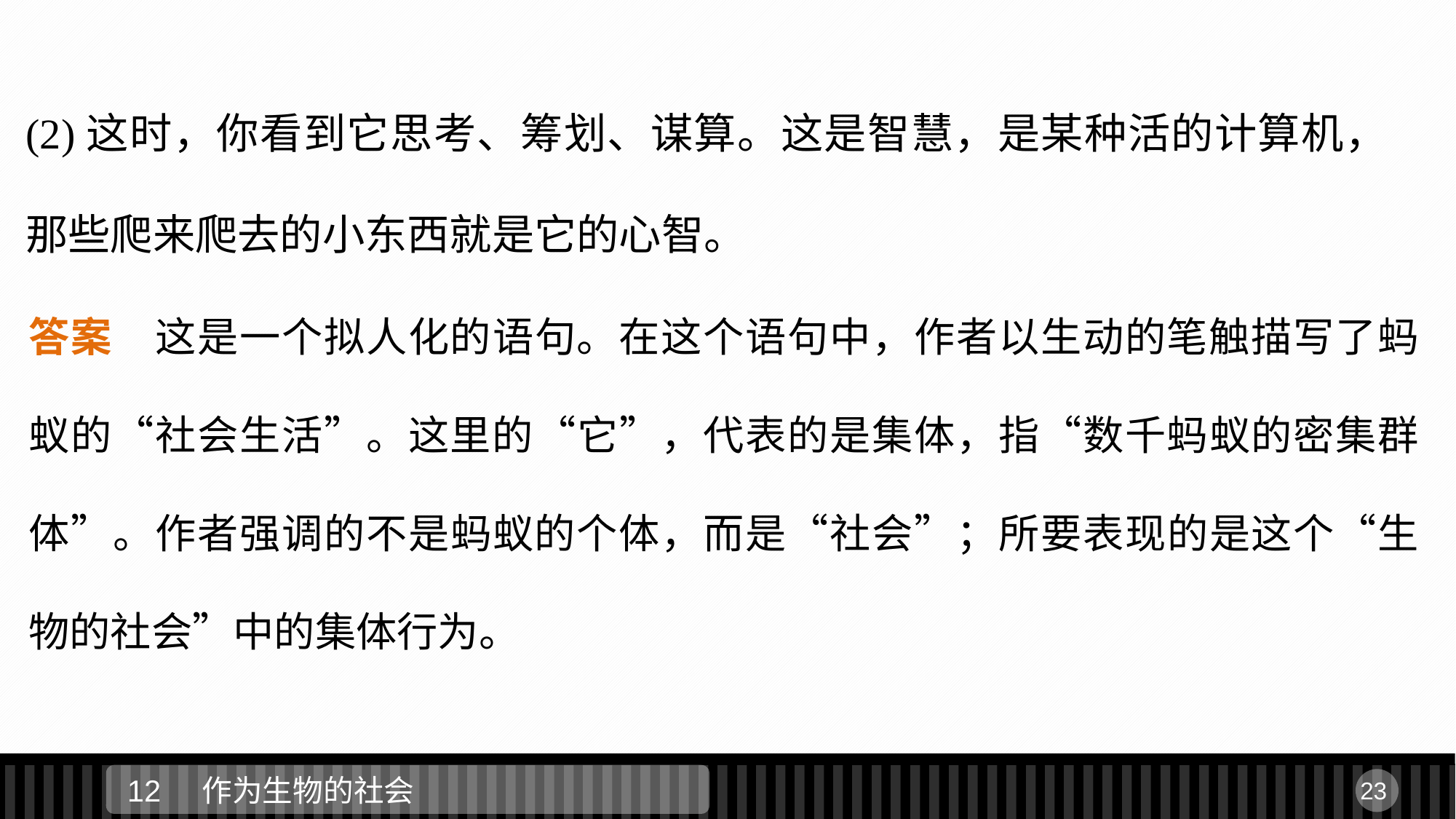

(2)这时，你看到它思考、筹划、谋算。这是智慧，是某种活的计算机，那些爬来爬去的小东西就是它的心智。
答案　这是一个拟人化的语句。在这个语句中，作者以生动的笔触描写了蚂蚁的“社会生活”。这里的“它”，代表的是集体，指“数千蚂蚁的密集群体”。作者强调的不是蚂蚁的个体，而是“社会”；所要表现的是这个“生物的社会”中的集体行为。